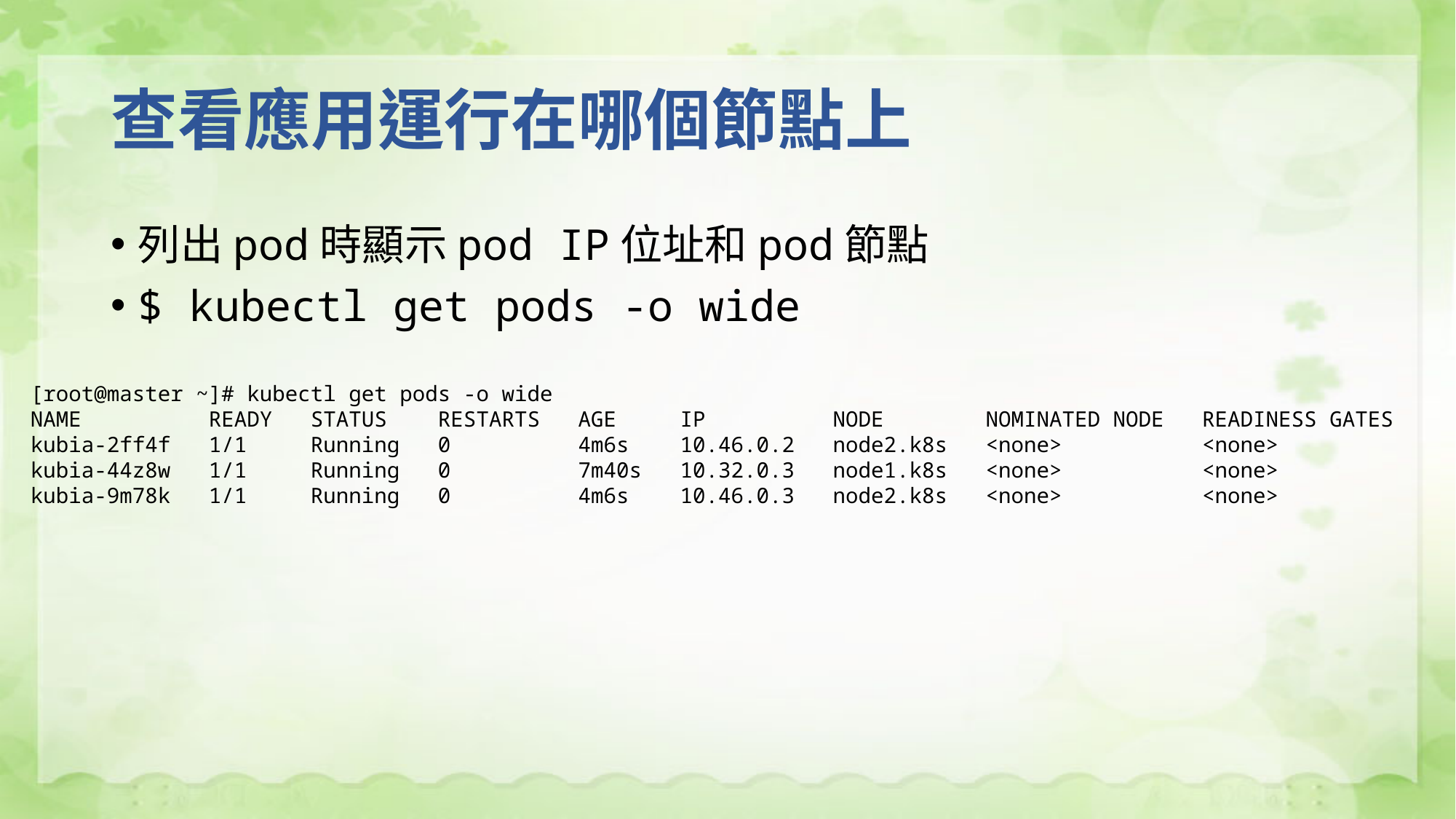

# 查看應用運行在哪個節點上
列出pod時顯示pod IP位址和pod節點
$ kubectl get pods -o wide

[root@master ~]# kubectl get pods -o wide
NAME          READY   STATUS    RESTARTS   AGE     IP          NODE        NOMINATED NODE   READINESS GATES
kubia-2ff4f   1/1     Running   0          4m6s    10.46.0.2   node2.k8s   <none>           <none>
kubia-44z8w   1/1     Running   0          7m40s   10.32.0.3   node1.k8s   <none>           <none>
kubia-9m78k   1/1     Running   0          4m6s    10.46.0.3   node2.k8s   <none>           <none>